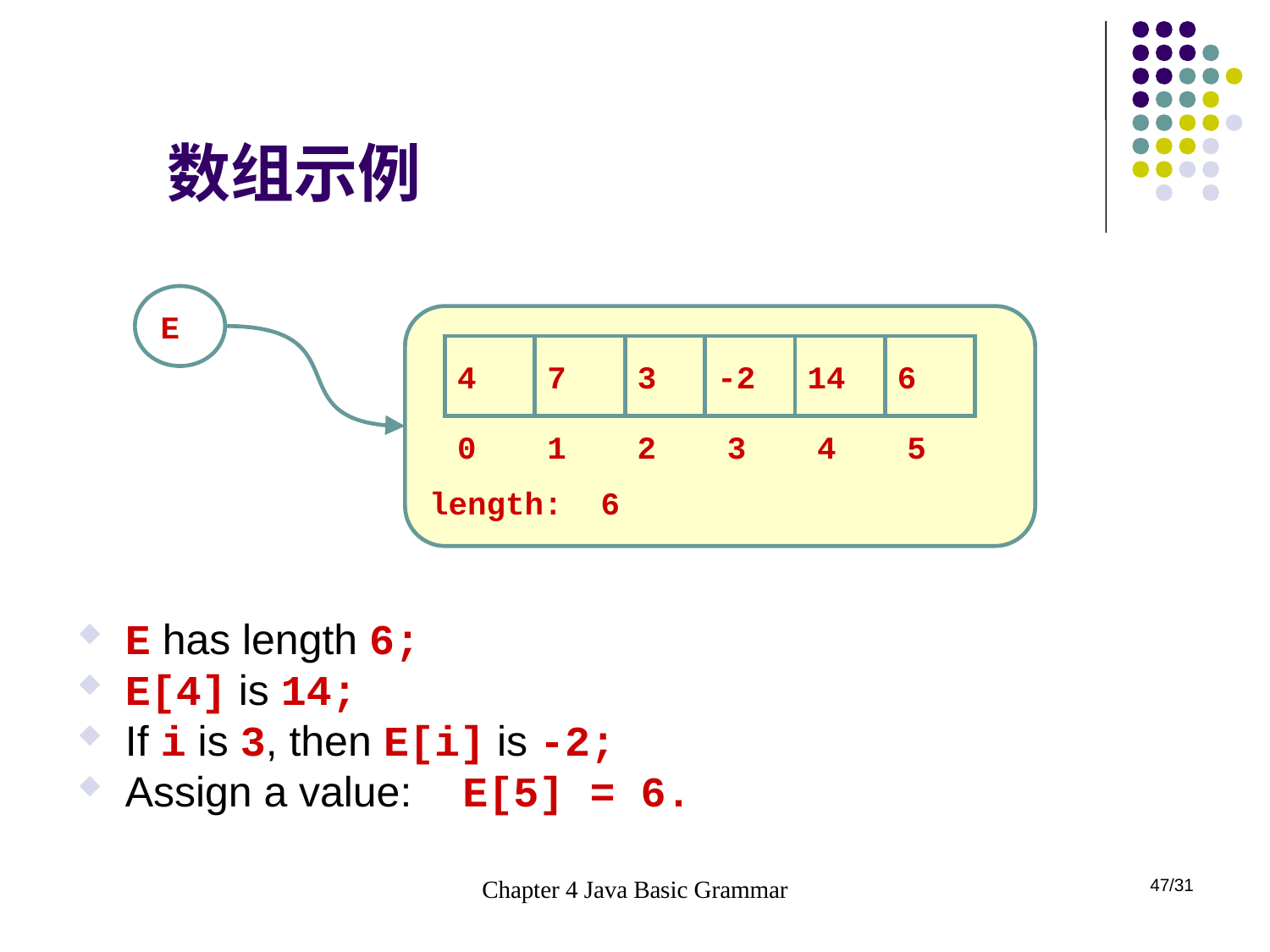

数组示例
E

length:  6
4
7
3
-2
14
6
0
1
2
3
4
5
0
E has length 6;
E[4] is 14;
If i is 3, then E[i] is -2;
Assign a value:  E[5] = 6.

Chapter 4 Java Basic Grammar
47/31